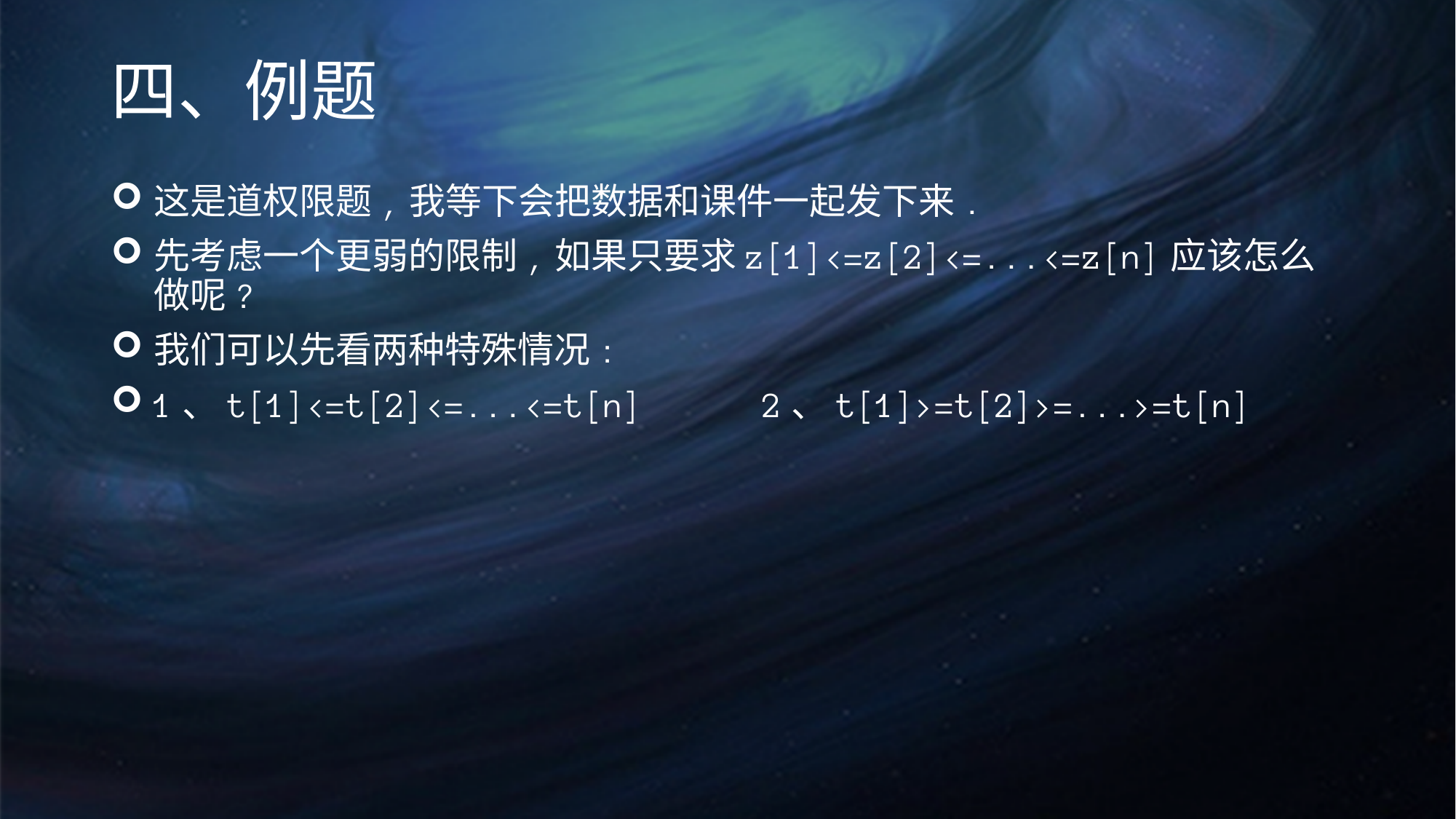

# 四、例题
这是道权限题,我等下会把数据和课件一起发下来.
先考虑一个更弱的限制,如果只要求z[1]<=z[2]<=...<=z[n]应该怎么做呢?
我们可以先看两种特殊情况:
1、t[1]<=t[2]<=...<=t[n]      2、t[1]>=t[2]>=...>=t[n]